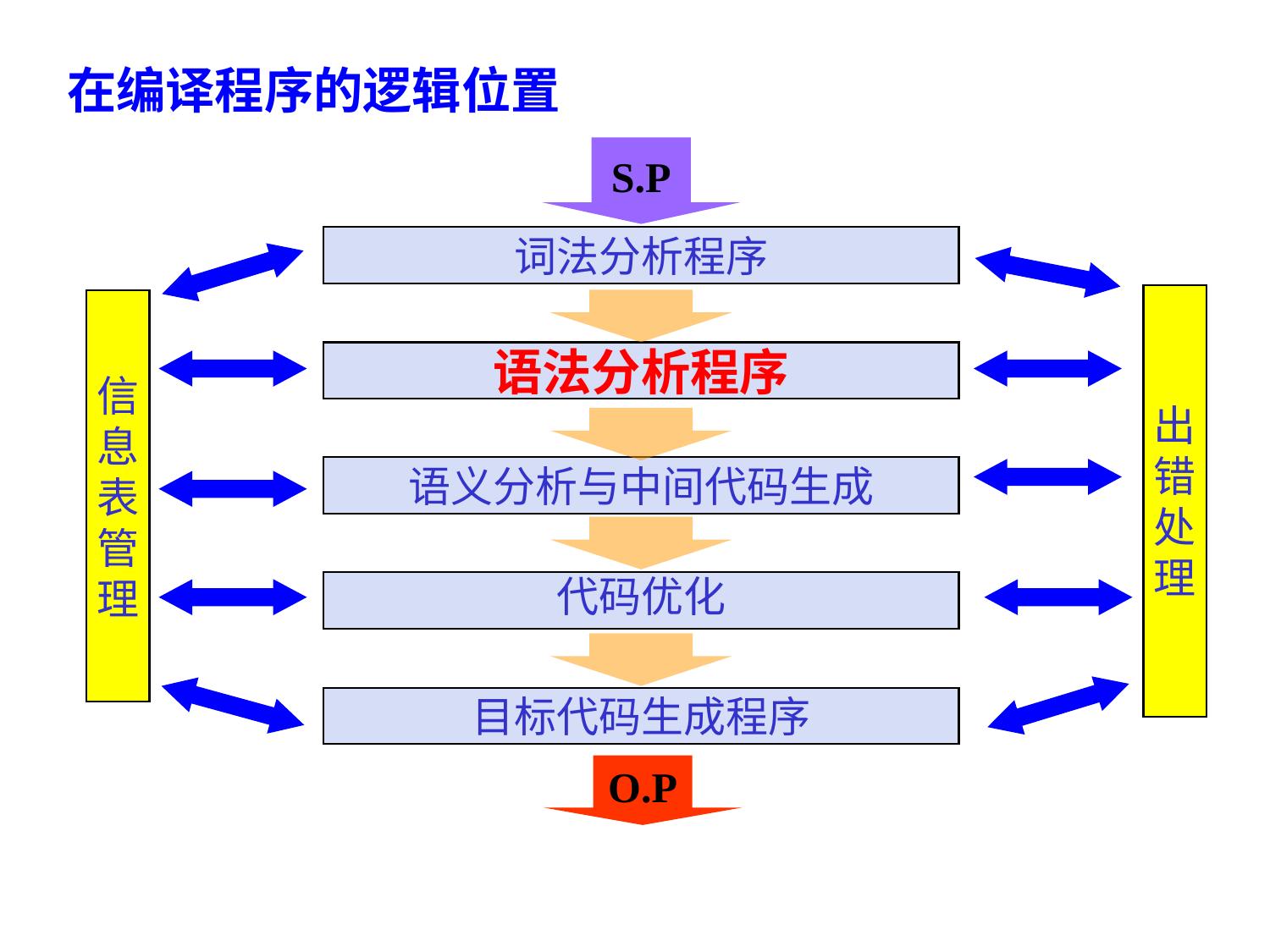

在编译程序的逻辑位置
S.P
词法分析程序

语法分析程序

语义分析与中间代码生成

代码优化

目标代码生成程序

出
错
处
理
信
息
表
管
理

O.P